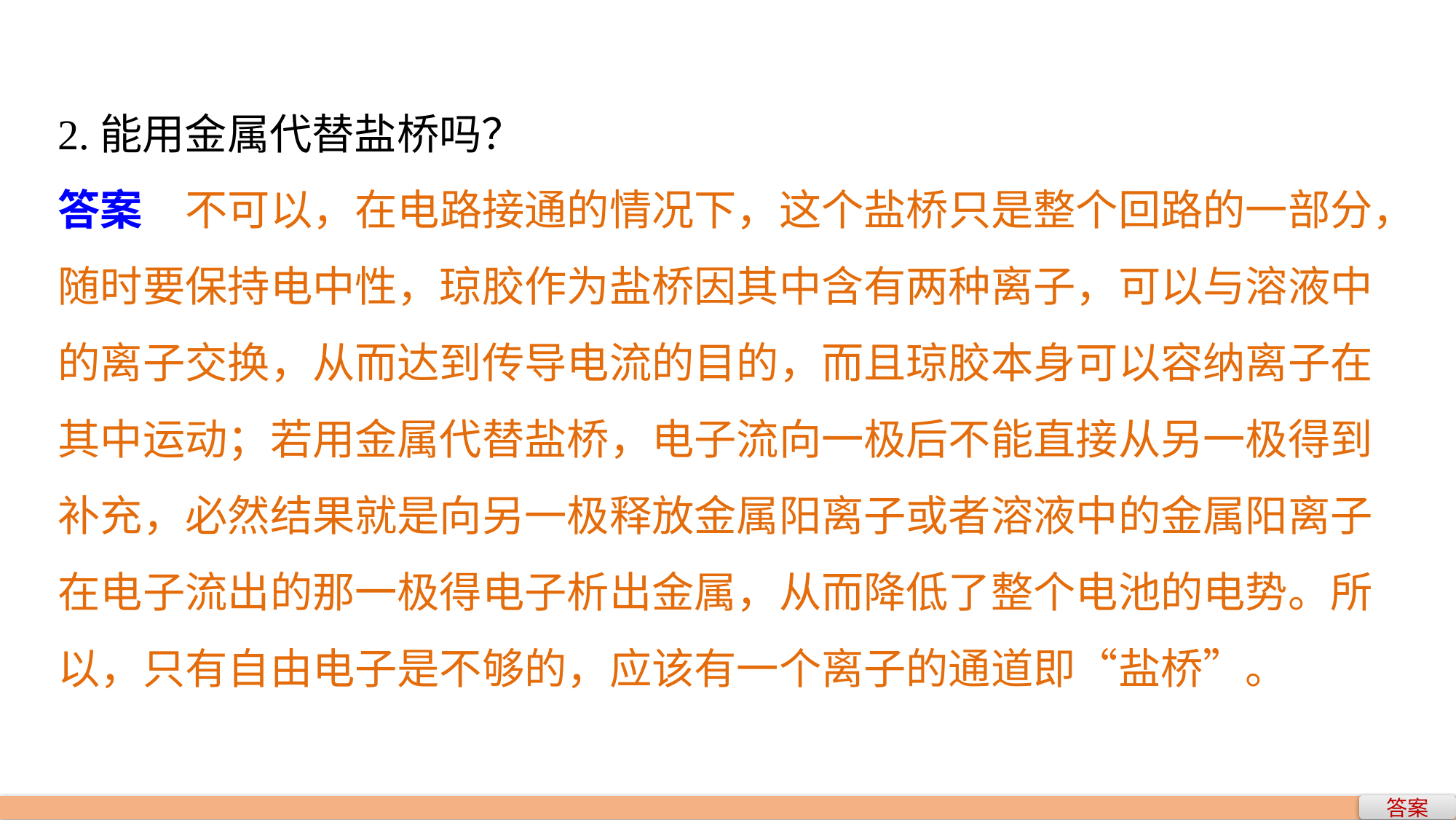

2.能用金属代替盐桥吗？
答案　不可以，在电路接通的情况下，这个盐桥只是整个回路的一部分，随时要保持电中性，琼胶作为盐桥因其中含有两种离子，可以与溶液中的离子交换，从而达到传导电流的目的，而且琼胶本身可以容纳离子在其中运动；若用金属代替盐桥，电子流向一极后不能直接从另一极得到补充，必然结果就是向另一极释放金属阳离子或者溶液中的金属阳离子在电子流出的那一极得电子析出金属，从而降低了整个电池的电势。所以，只有自由电子是不够的，应该有一个离子的通道即“盐桥”。
答案